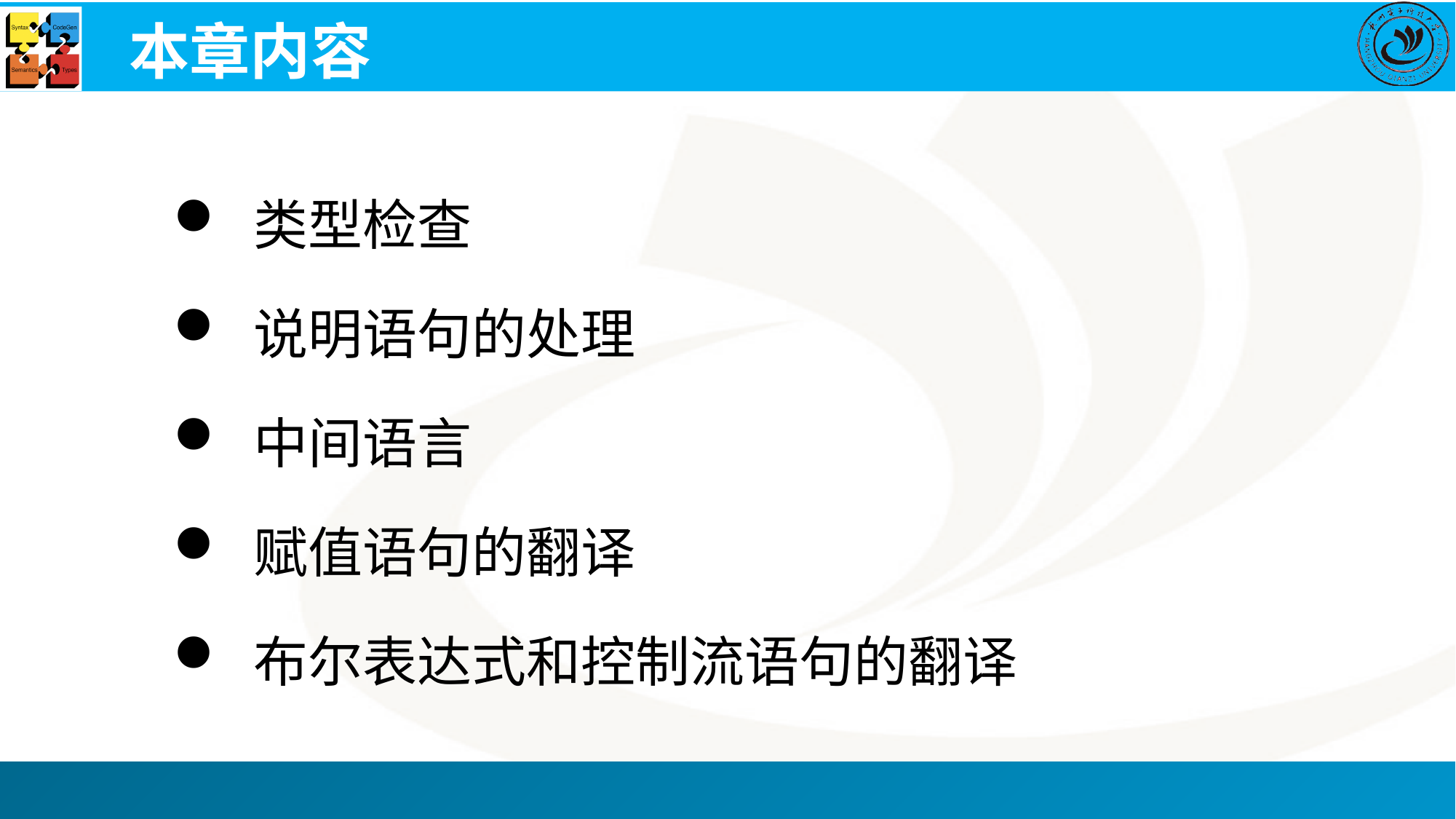

# 本章内容
 类型检查
 说明语句的处理
 中间语言
 赋值语句的翻译
 布尔表达式和控制流语句的翻译
2